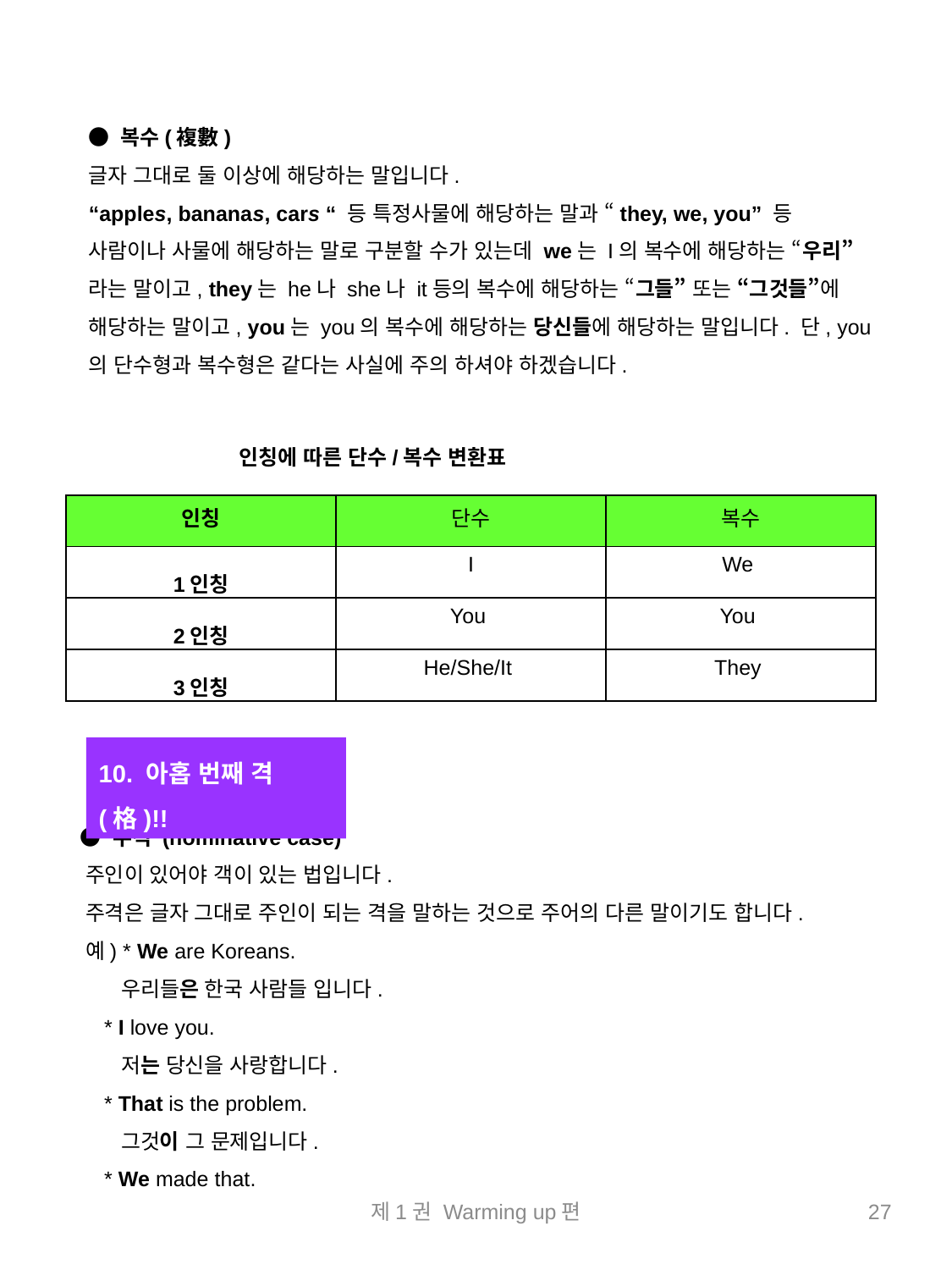

● 복수(複數)
글자 그대로 둘 이상에 해당하는 말입니다.
“apples, bananas, cars “ 등 특정사물에 해당하는 말과 “they, we, you” 등 사람이나 사물에 해당하는 말로 구분할 수가 있는데 we는 I의 복수에 해당하는 “우리”라는 말이고, they는 he나 she나 it등의 복수에 해당하는 “그들” 또는 “그것들”에 해당하는 말이고, you는 you의 복수에 해당하는 당신들에 해당하는 말입니다. 단, you의 단수형과 복수형은 같다는 사실에 주의 하셔야 하겠습니다.

                                  인칭에 따른 단수/복수 변환표

  ● 주격 (nominative case)
  주인이 있어야 객이 있는 법입니다.
  주격은 글자 그대로 주인이 되는 격을 말하는 것으로 주어의 다른 말이기도 합니다.
  예) * We are Koreans.
        우리들은 한국 사람들 입니다.
      * I love you.
        저는 당신을 사랑합니다.
      * That is the problem.
        그것이 그 문제입니다.
      * We made that.
| 인칭 | 단수 | 복수 |
| --- | --- | --- |
| 1인칭 | I | We |
| 2인칭 | You | You |
| 3인칭 | He/She/It | They |
10. 아홉 번째 격(格)!!
제1권 Warming up편
27